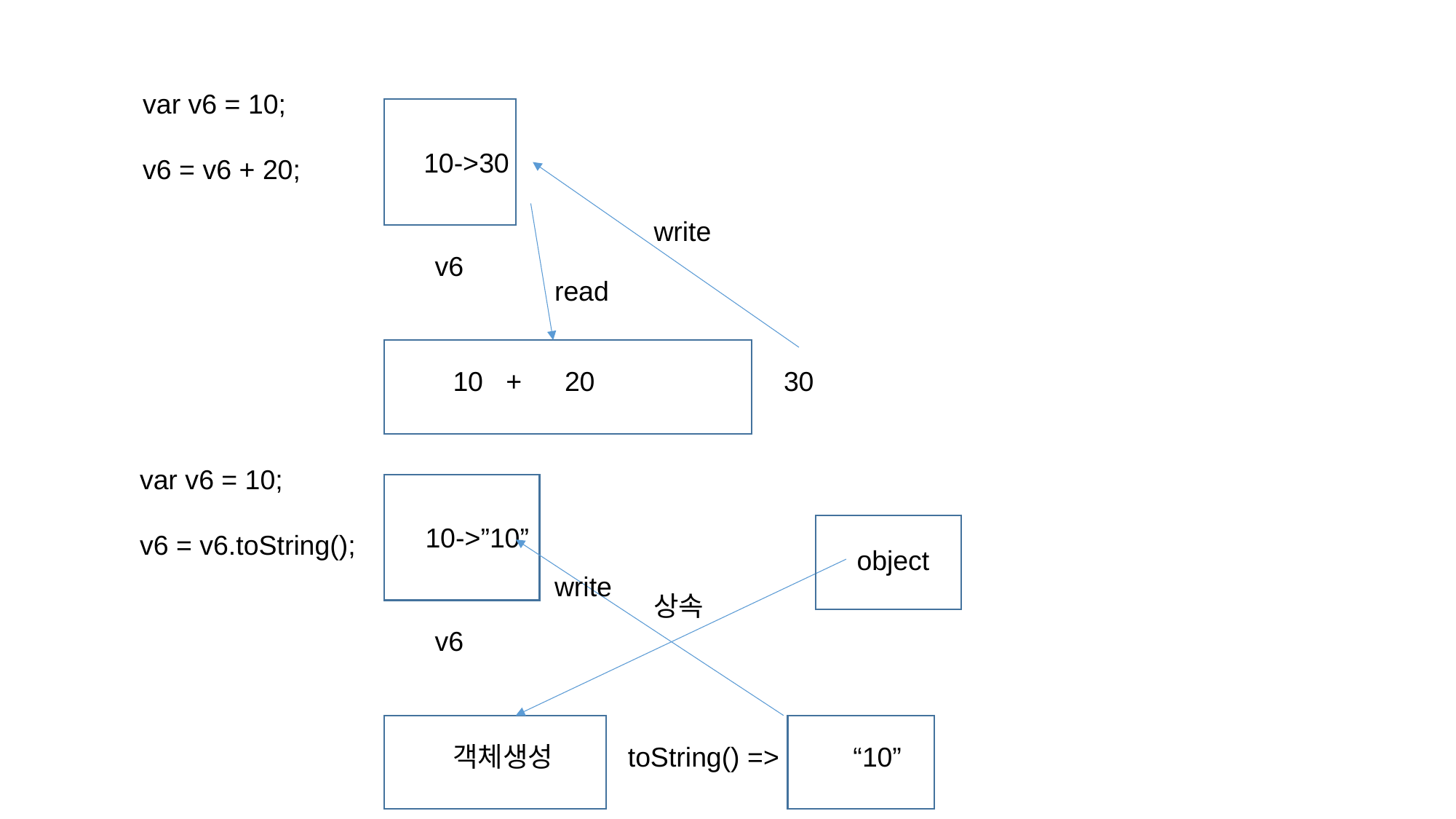

var v6 = 10;

v6 = v6 + 20;

10->30
write
v6
read

10   +
20
30
var v6 = 10;

v6 = v6.toString();

10->”10”

object
write
상속
v6

객체생성
toString() =>
“10”